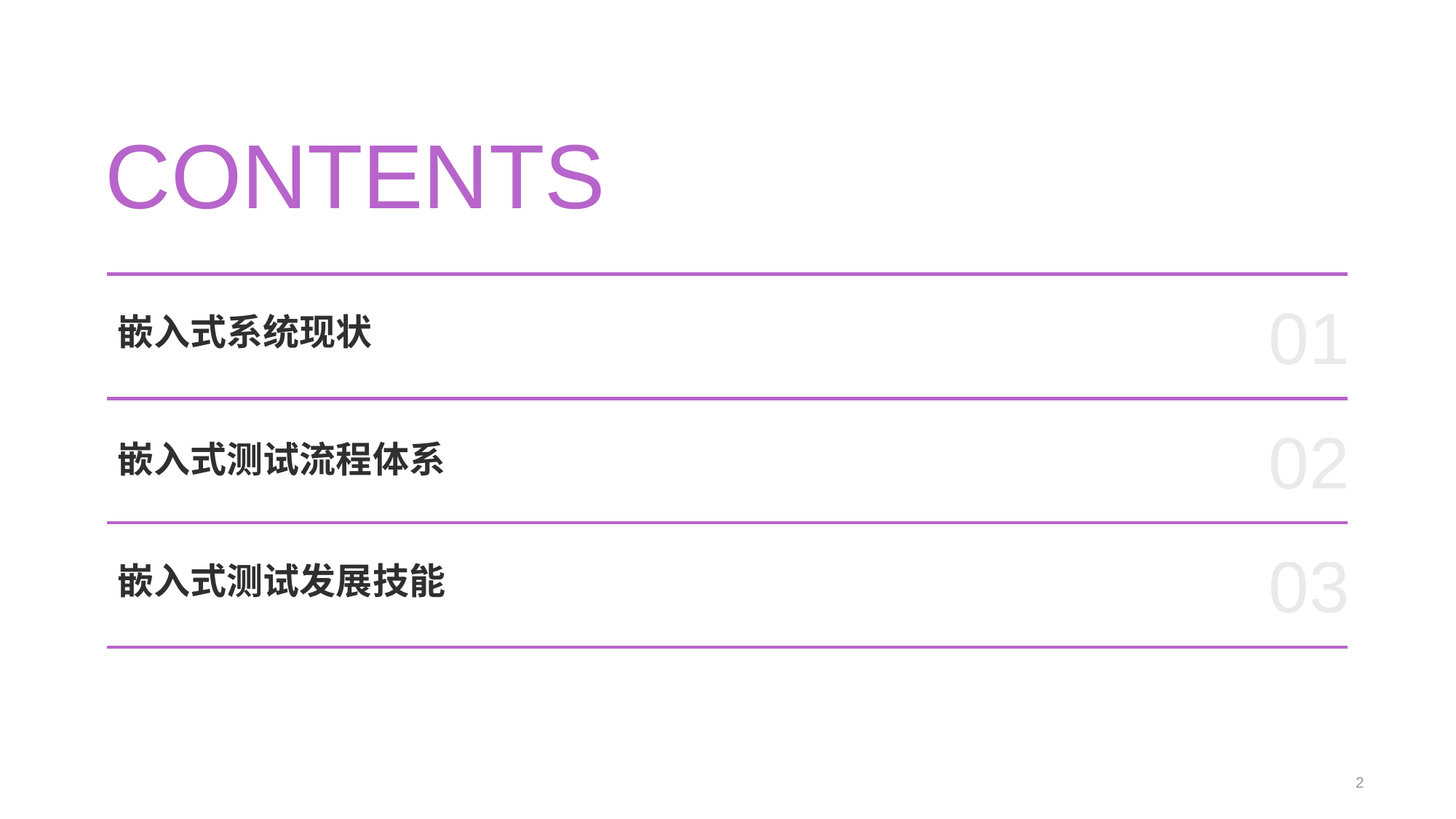

CONTENTS
01
嵌入式系统现状
02
嵌入式测试流程体系
03
嵌入式测试发展技能
2